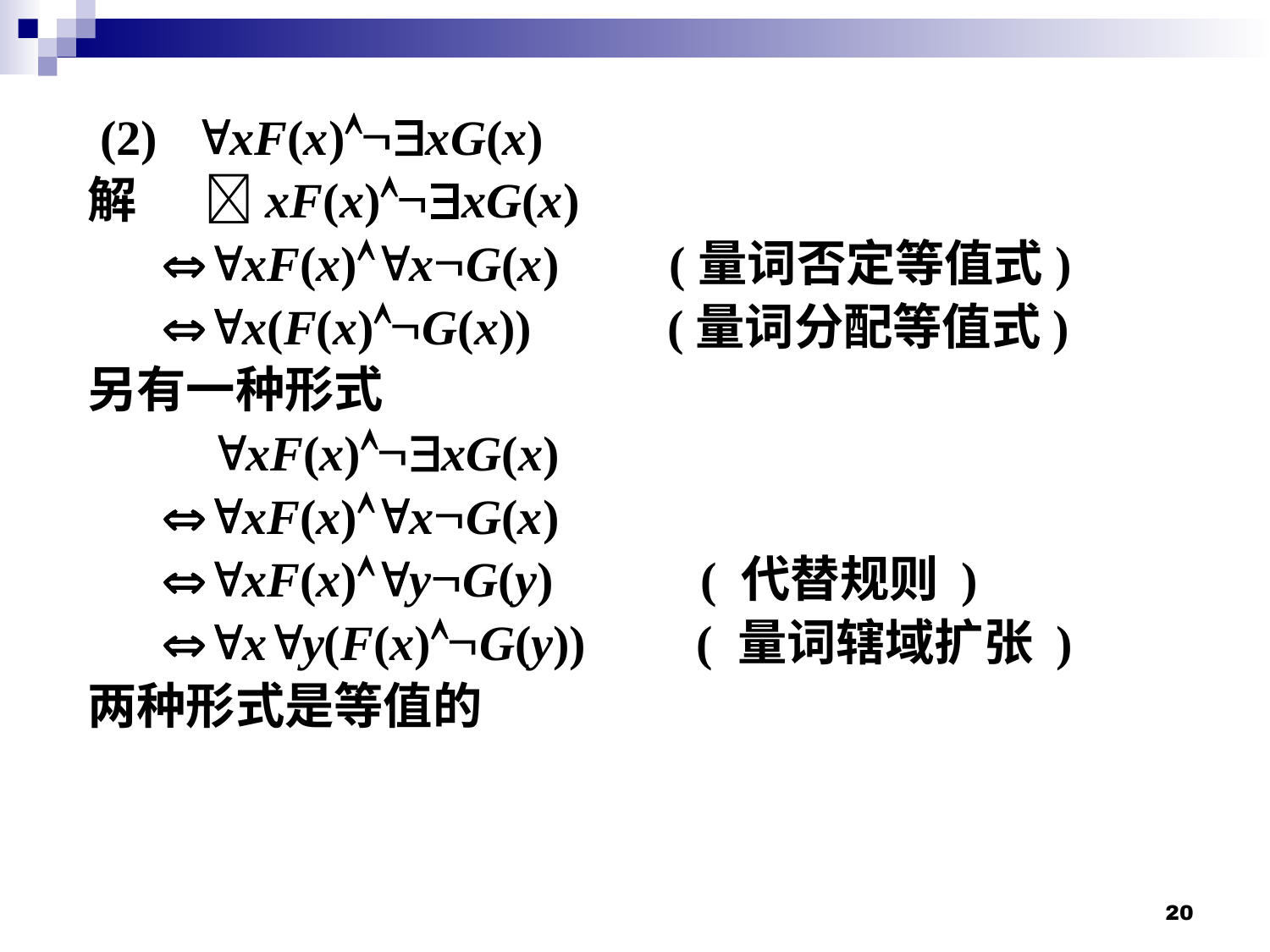

(2)   ∀xF(x)∧¬∃xG(x)
解      ∀xF(x)∧¬∃xG(x)
      ⇔∀xF(x)∧∀x¬G(x)         (量词否定等值式)
      ⇔∀x(F(x)∧¬G(x))           (量词分配等值式)
另有一种形式
          ∀xF(x)∧¬∃xG(x)
      ⇔∀xF(x)∧∀x¬G(x)
      ⇔∀xF(x)∧∀y¬G(y)            ( 代替规则 )
      ⇔∀x∀y(F(x)∧¬G(y))         ( 量词辖域扩张 )
两种形式是等值的
20